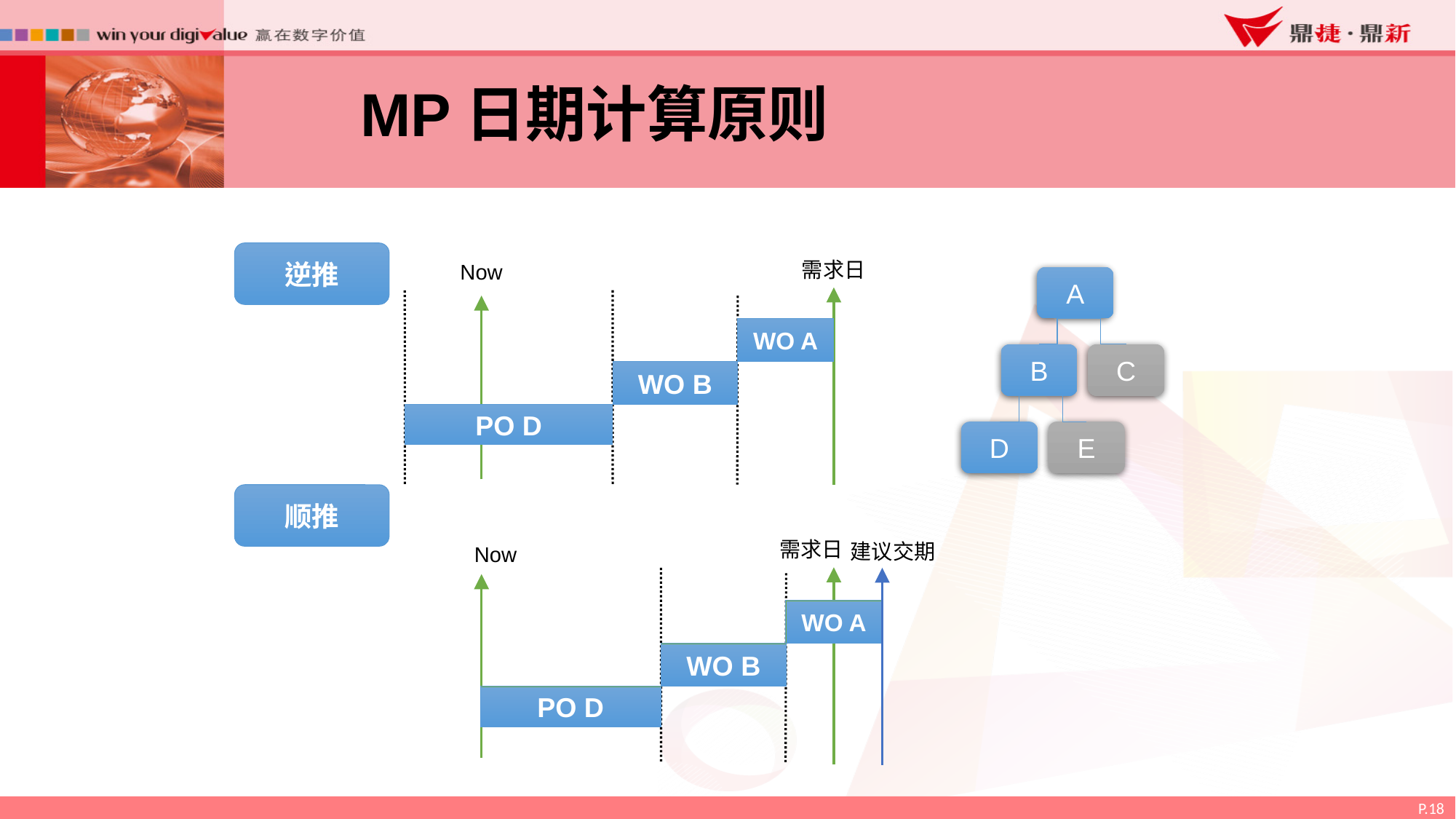

MP日期计算原则

逆推
需求日
Now
A

WO A
B
C
WO B
PO D
D
E
顺推
需求日
建议交期
Now

WO A
WO B
PO D